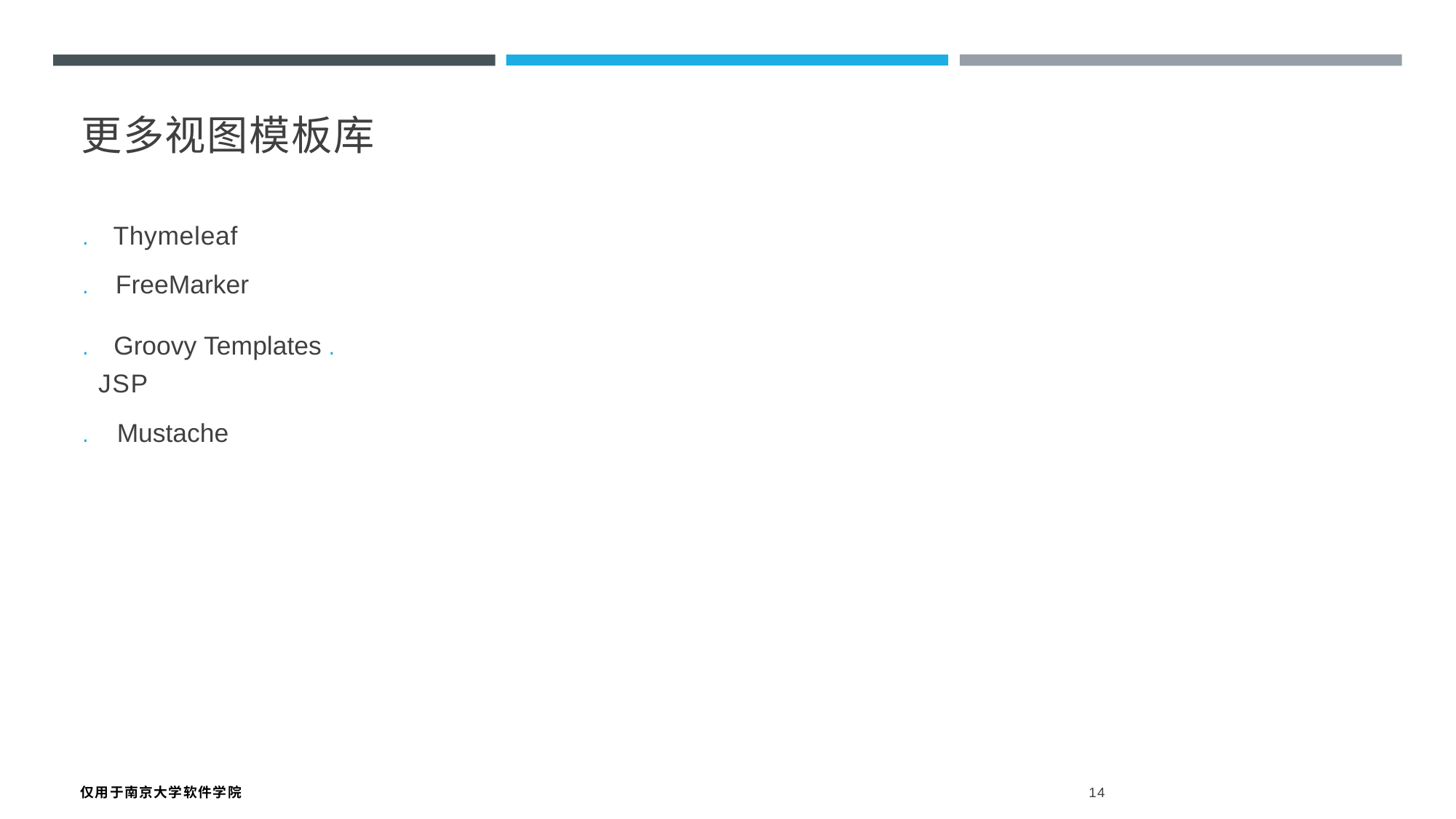

更多视图模板库

.   Thymeleaf
.    FreeMarker
.   Groovy Templates .   JSP

.    Mustache

仅用于南京大学软件学院                                                                                                                                                                                                                                                                                14